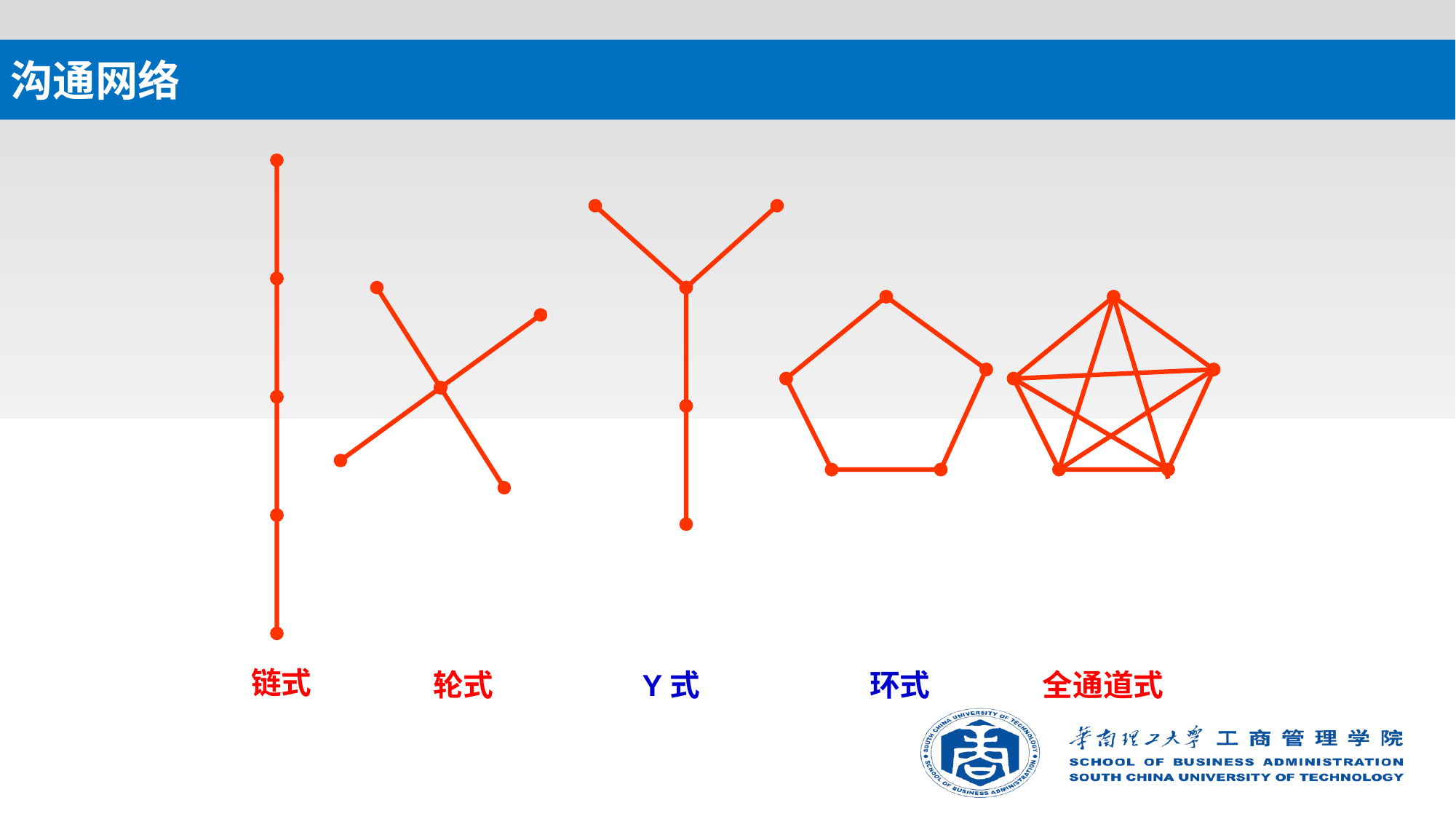

# 沟通网络

链式
轮式
Y式
环式
全通道式